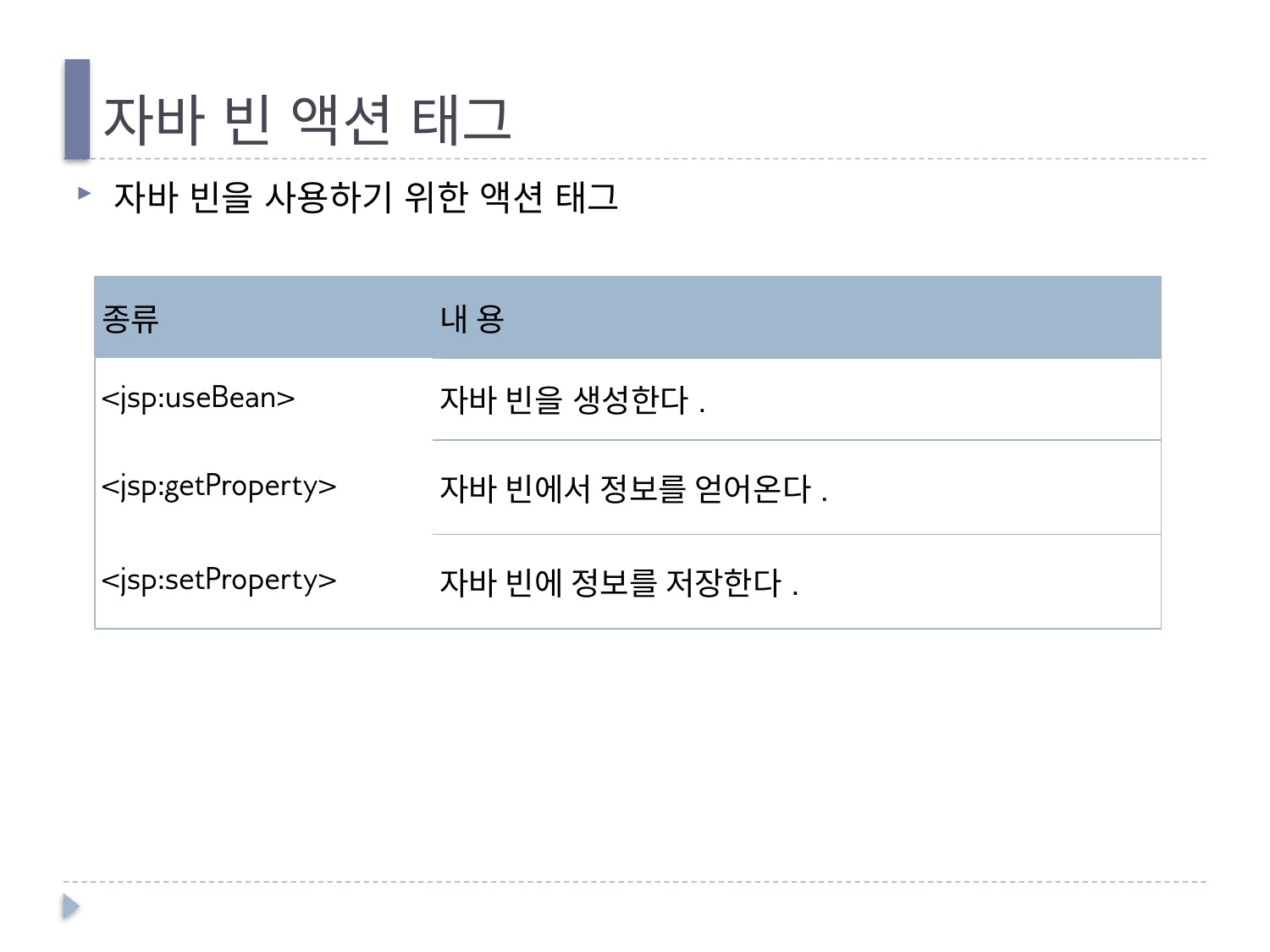

# 자바 빈 액션 태그
자바 빈을 사용하기 위한 액션 태그

| 종류 | 내 용 |
| --- | --- |
| <jsp:useBean> | 자바 빈을 생성한다. |
| <jsp:getProperty> | 자바 빈에서 정보를 얻어온다. |
| <jsp:setProperty> | 자바 빈에 정보를 저장한다. |